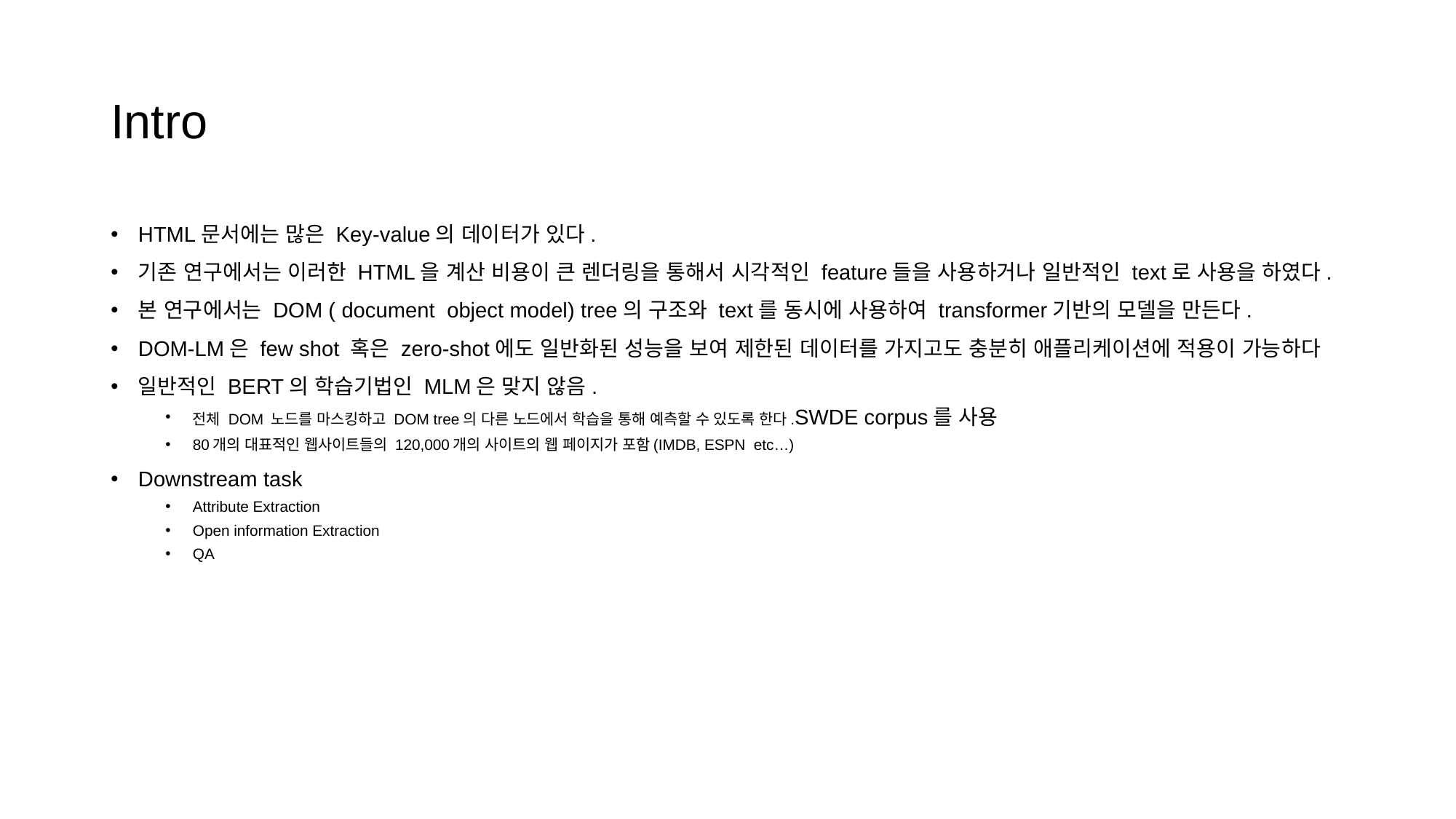

# Intro
HTML문서에는 많은 Key-value의 데이터가 있다.
기존 연구에서는 이러한 HTML을 계산 비용이 큰 렌더링을 통해서 시각적인 feature들을 사용하거나 일반적인 text로 사용을 하였다.
본 연구에서는 DOM ( document  object model) tree의 구조와 text를 동시에 사용하여 transformer기반의 모델을 만든다.
DOM-LM은 few shot 혹은 zero-shot에도 일반화된 성능을 보여 제한된 데이터를 가지고도 충분히 애플리케이션에 적용이 가능하다
일반적인 BERT의 학습기법인 MLM은 맞지 않음.
전체 DOM 노드를 마스킹하고 DOM tree의 다른 노드에서 학습을 통해 예측할 수 있도록 한다.SWDE corpus를 사용
80개의 대표적인 웹사이트들의 120,000개의 사이트의 웹 페이지가 포함(IMDB, ESPN  etc…)
Downstream task
Attribute Extraction
Open information Extraction
QA